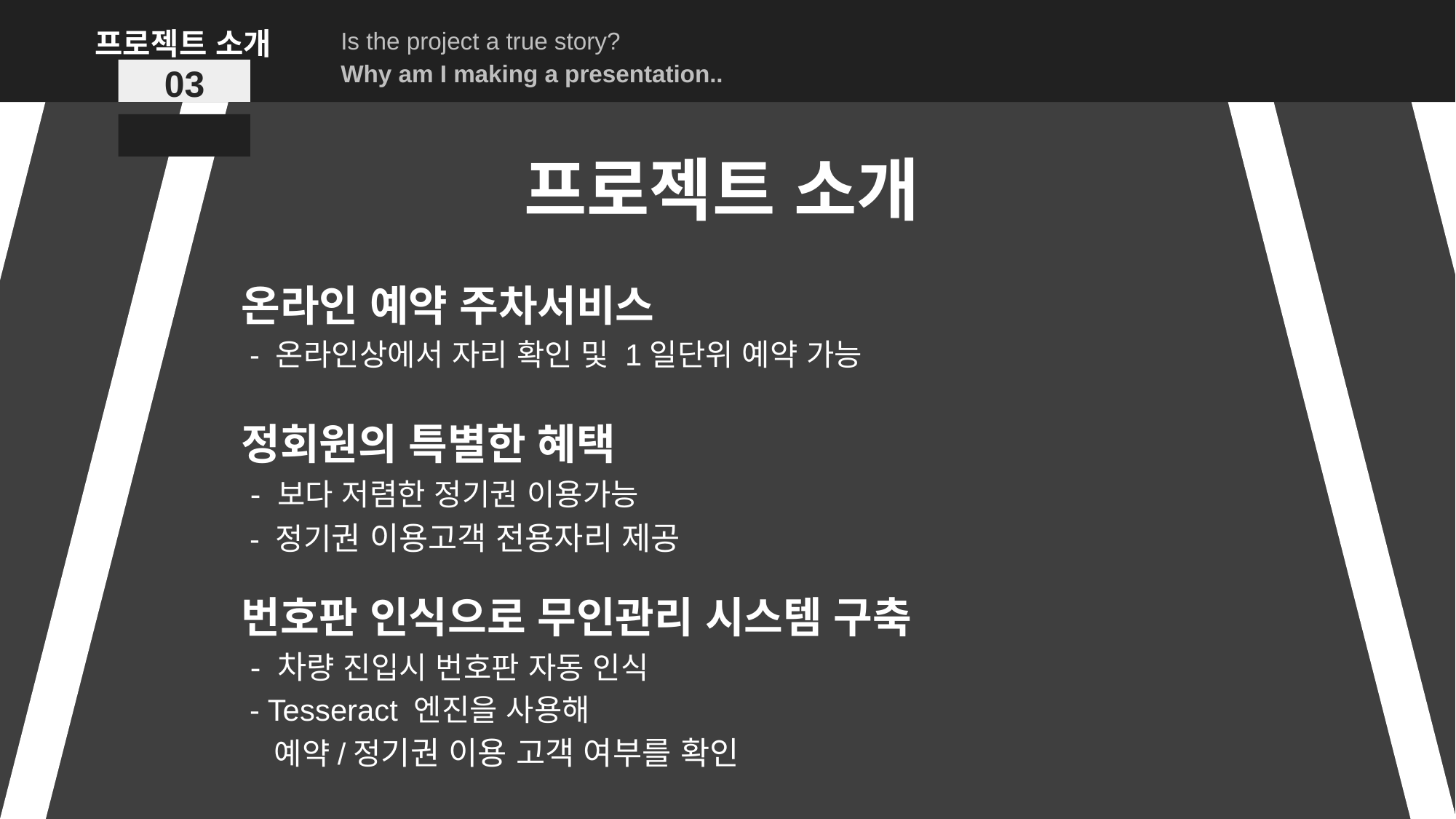

프로젝트 소개

Is the project a true story?
Why am I making a presentation..

03

프로젝트 소개
온라인 예약 주차서비스
 - 온라인상에서 자리 확인 및 1일단위 예약 가능

정회원의 특별한 혜택
 - 보다 저렴한 정기권 이용가능
 - 정기권 이용고객 전용자리 제공
번호판 인식으로 무인관리 시스템 구축
 - 차량 진입시 번호판 자동 인식
 - Tesseract 엔진을 사용해
   예약/정기권 이용 고객 여부를 확인